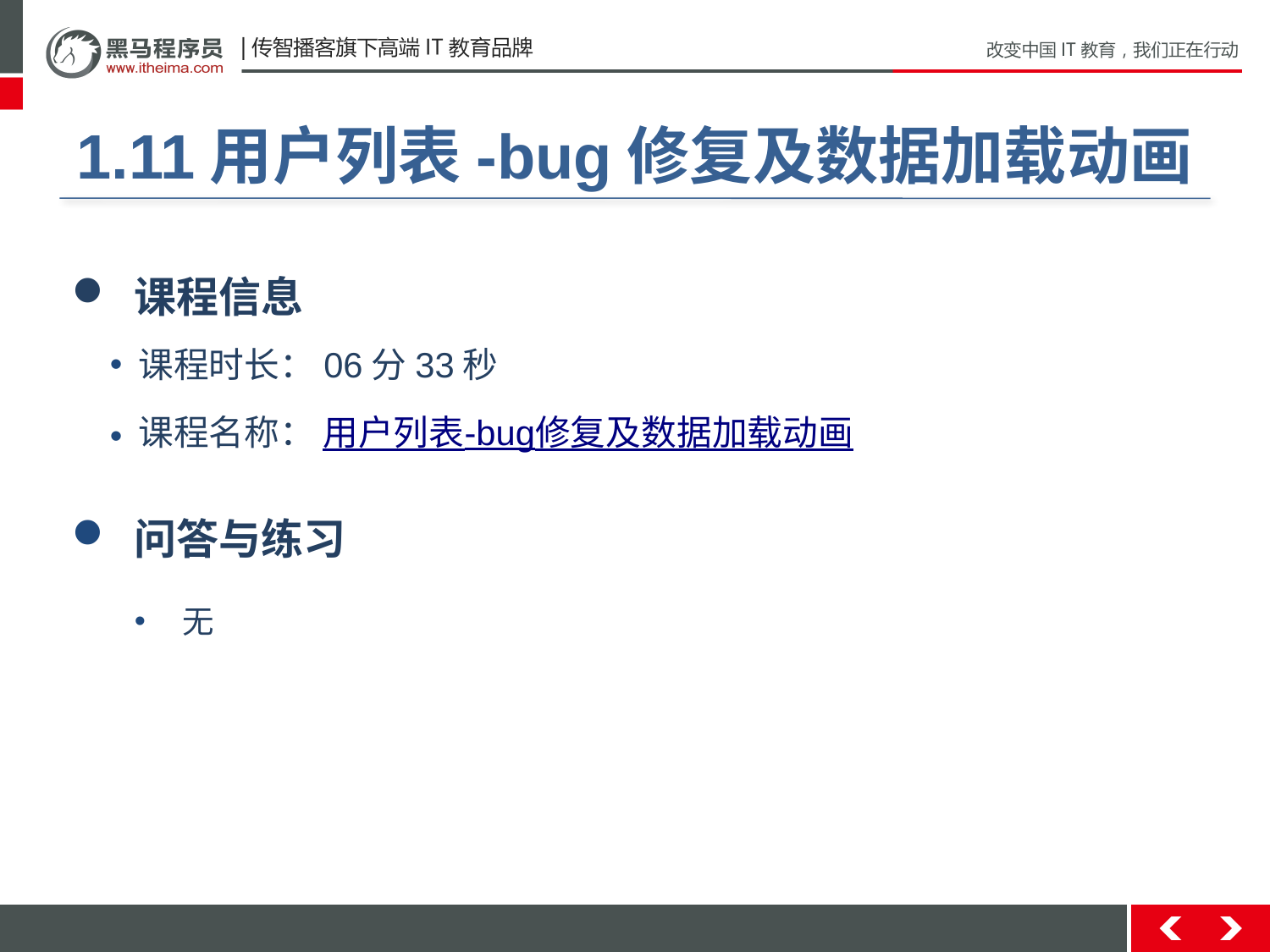

#
1.11用户列表-bug修复及数据加载动画
 课程信息
 课程时长：06分33秒
 课程名称： 用户列表-bug修复及数据加载动画
 问答与练习
无